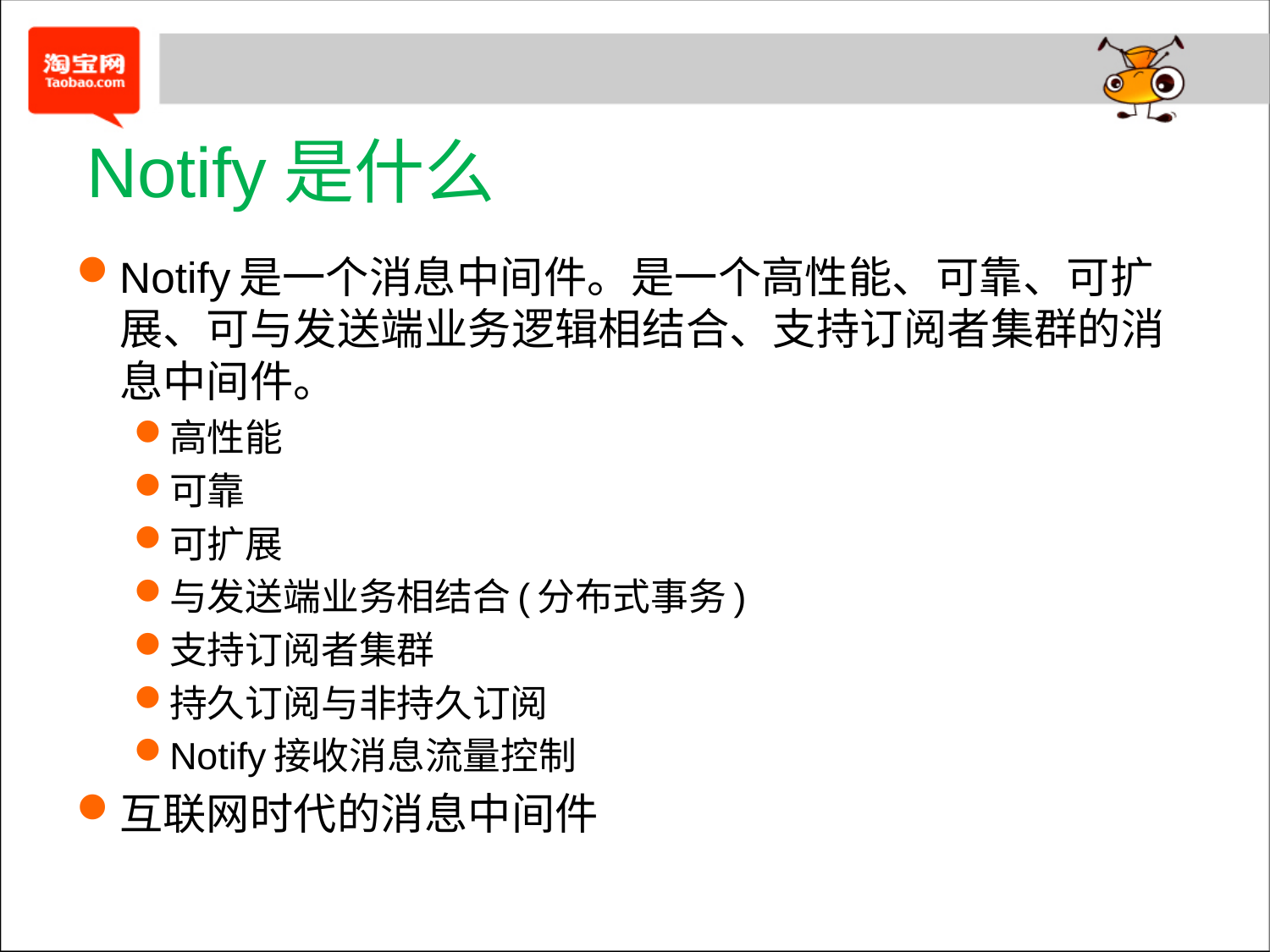

# Notify是什么
Notify是一个消息中间件。是一个高性能、可靠、可扩展、可与发送端业务逻辑相结合、支持订阅者集群的消息中间件。
高性能
可靠
可扩展
与发送端业务相结合(分布式事务)
支持订阅者集群
持久订阅与非持久订阅
Notify接收消息流量控制
互联网时代的消息中间件